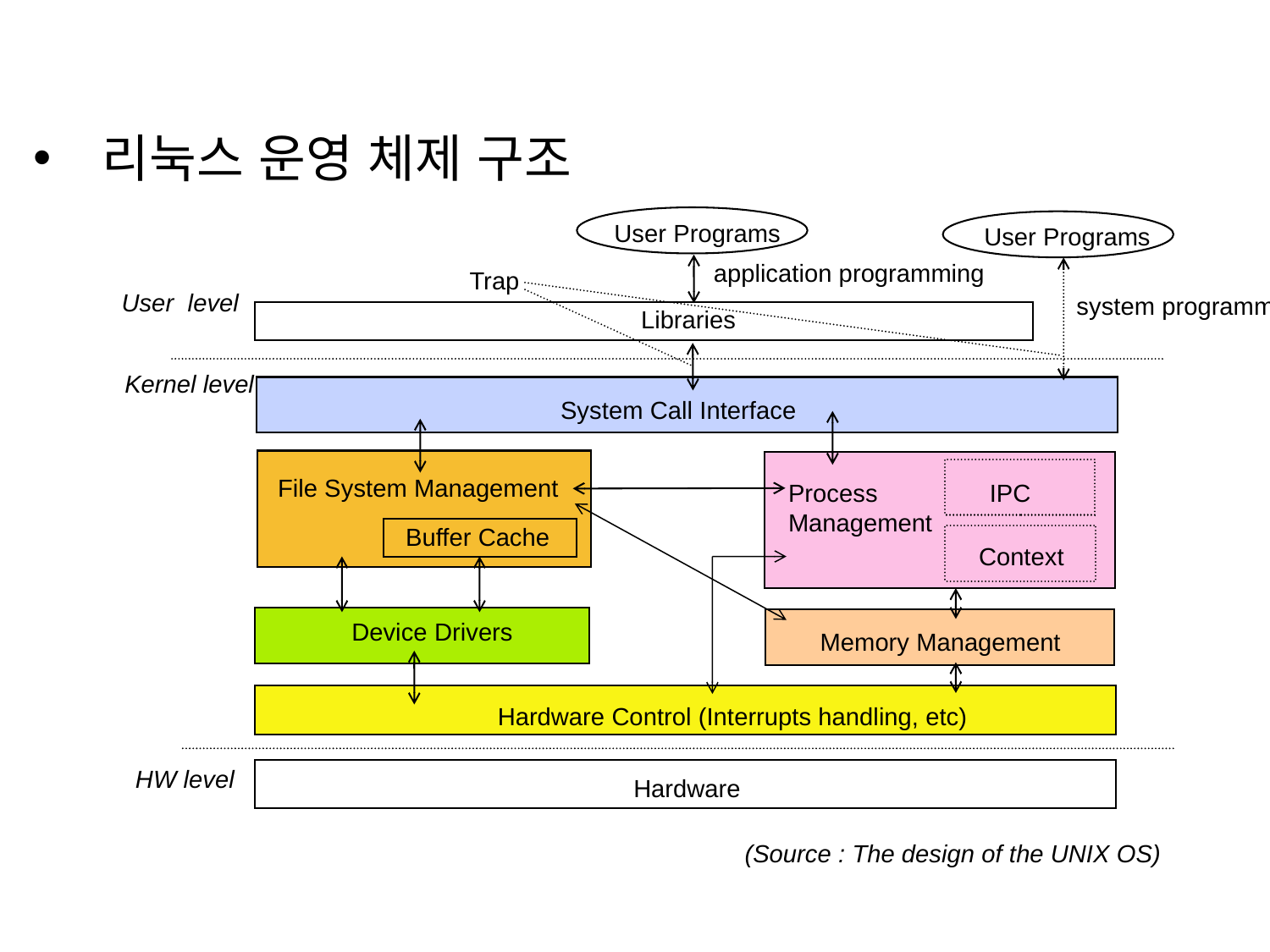

리눅스 운영 체제 구조

User Programs

User Programs
application programming

Trap
User  level

system programming

Libraries

Kernel level

System Call Interface

File System Management
Process
Management
IPC

Buffer Cache

Context

Device Drivers
Memory Management

Hardware Control (Interrupts handling, etc)

  HW level

Hardware
(Source : The design of the UNIX OS)